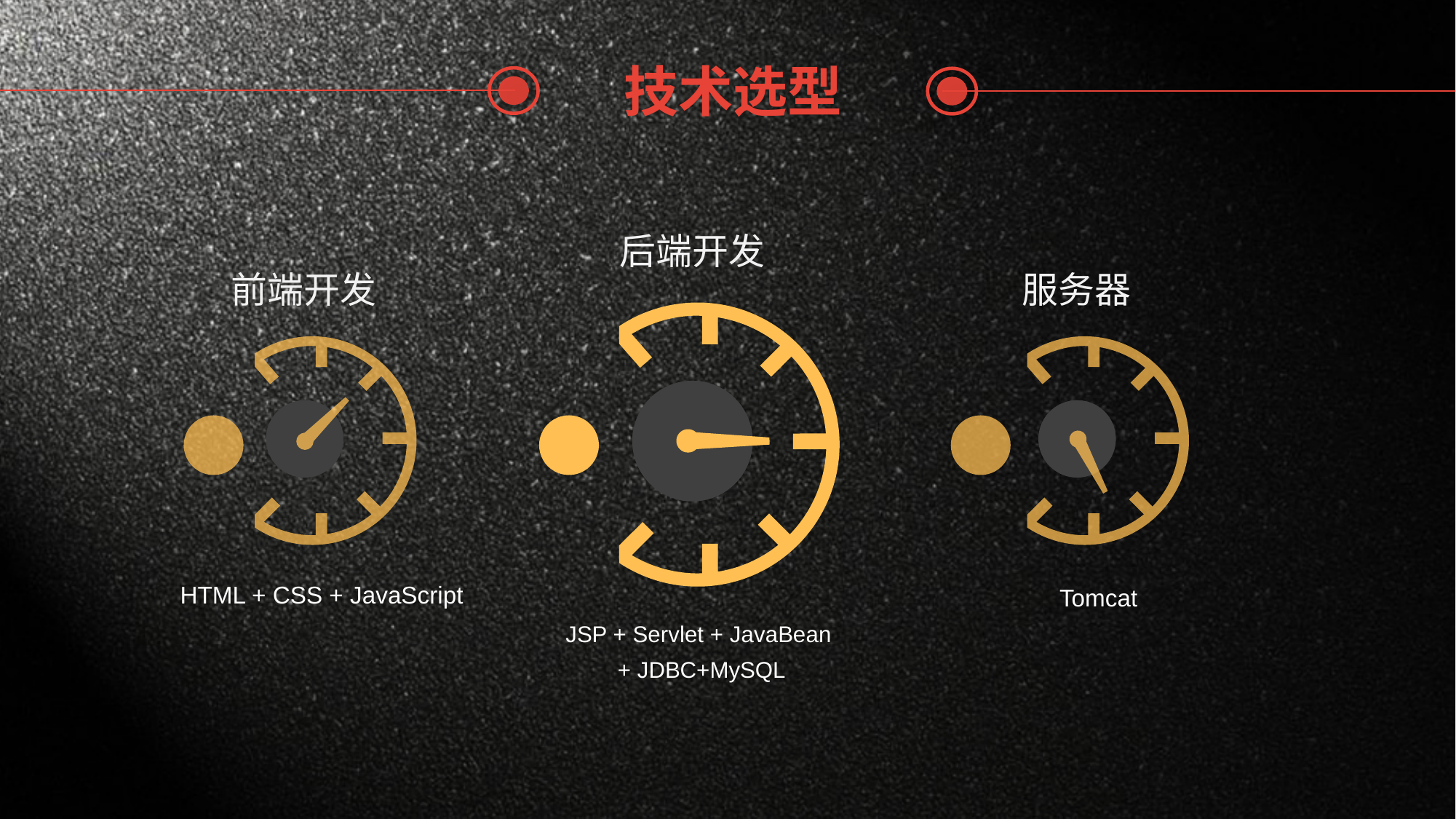

技术选型

后端开发
前端开发
服务器

HTML + CSS + JavaScript

Tomcat

JSP + Servlet + JavaBean
 + JDBC+MySQL